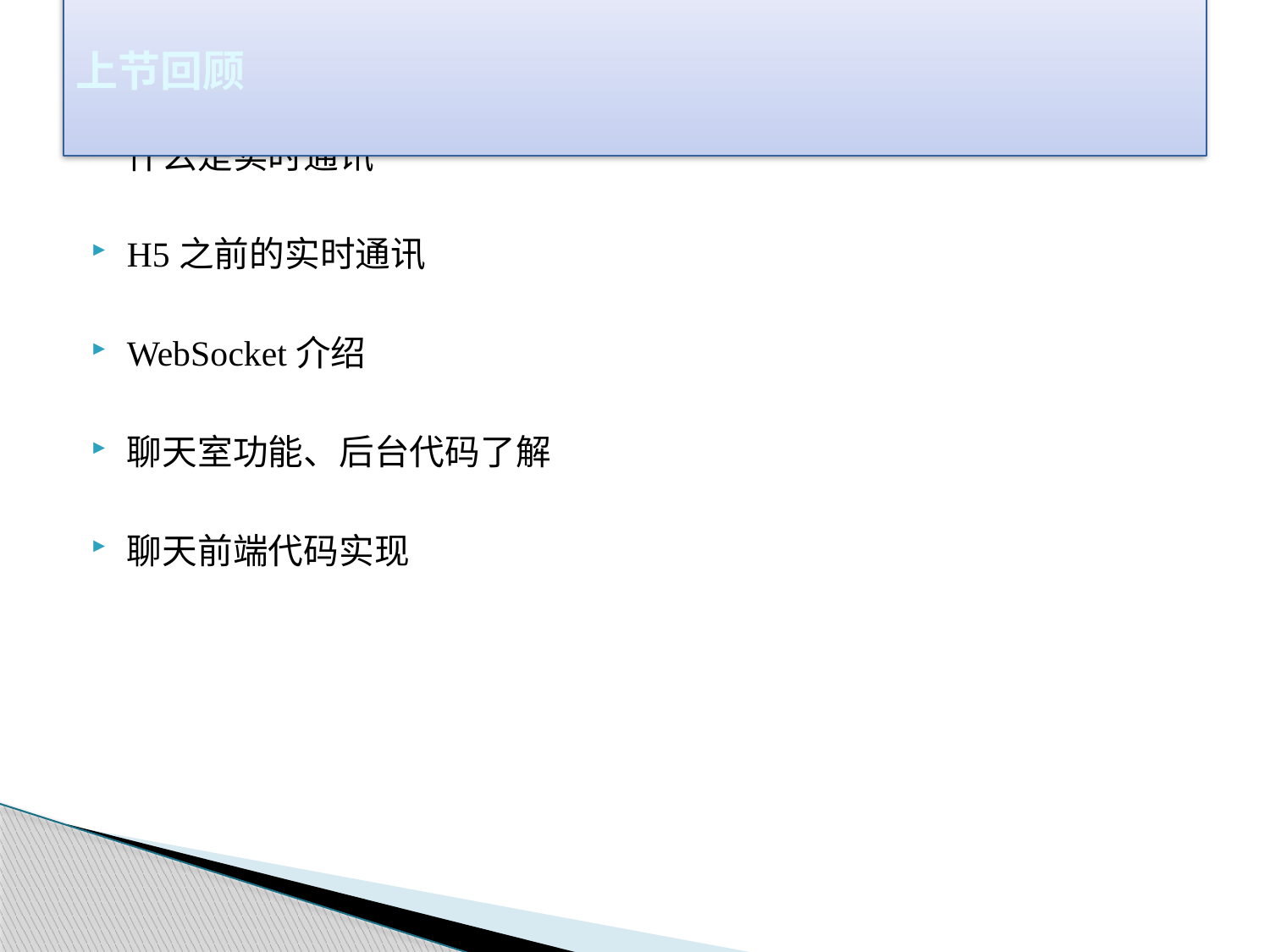

# 上节回顾
什么是实时通讯

H5之前的实时通讯

WebSocket介绍

聊天室功能、后台代码了解

聊天前端代码实现